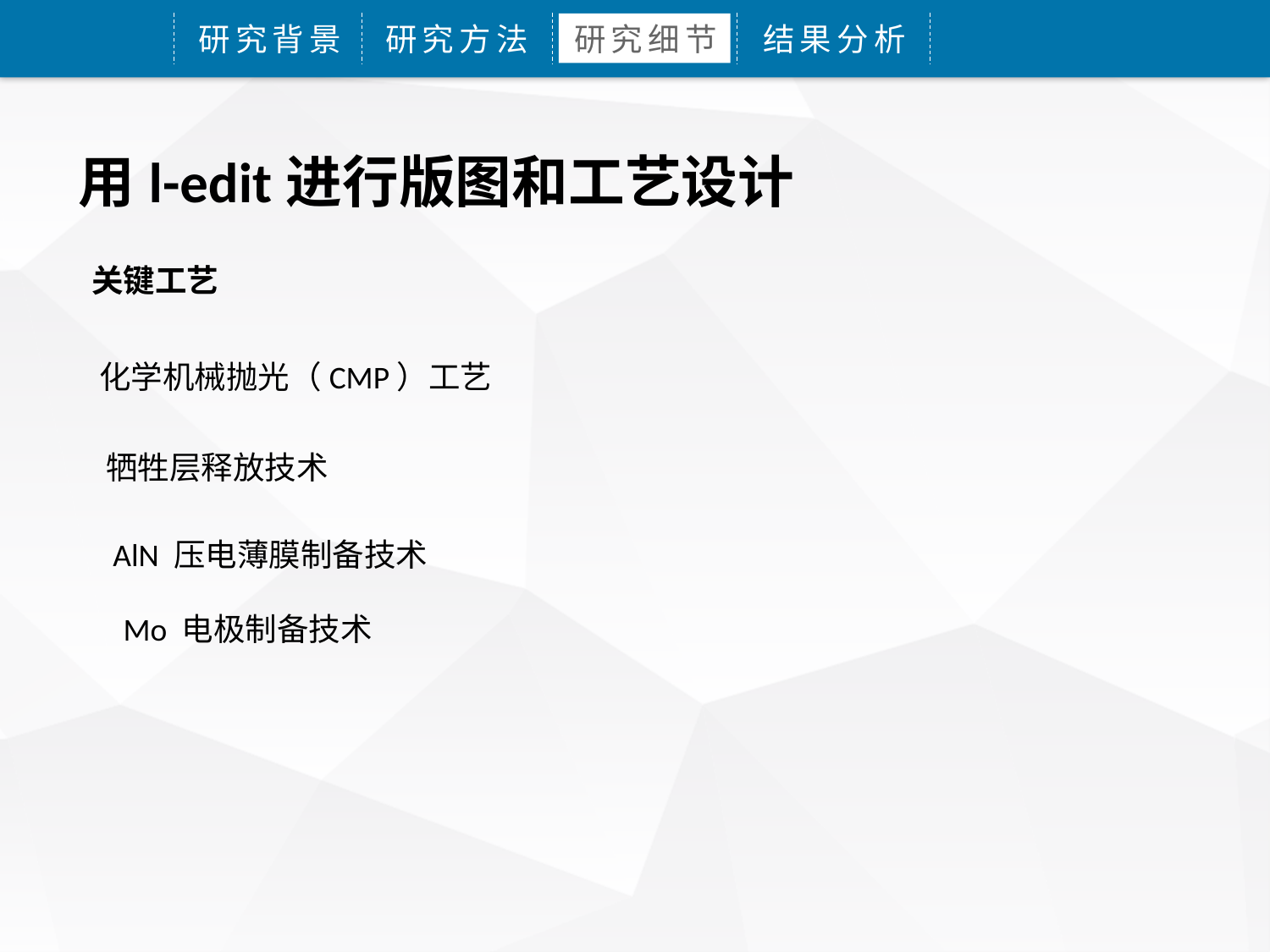

研究背景
研究方法
研究细节
结果分析

用l-edit进行版图和工艺设计
关键工艺
化学机械抛光（CMP）工艺
牺牲层释放技术
AlN 压电薄膜制备技术
Mo 电极制备技术